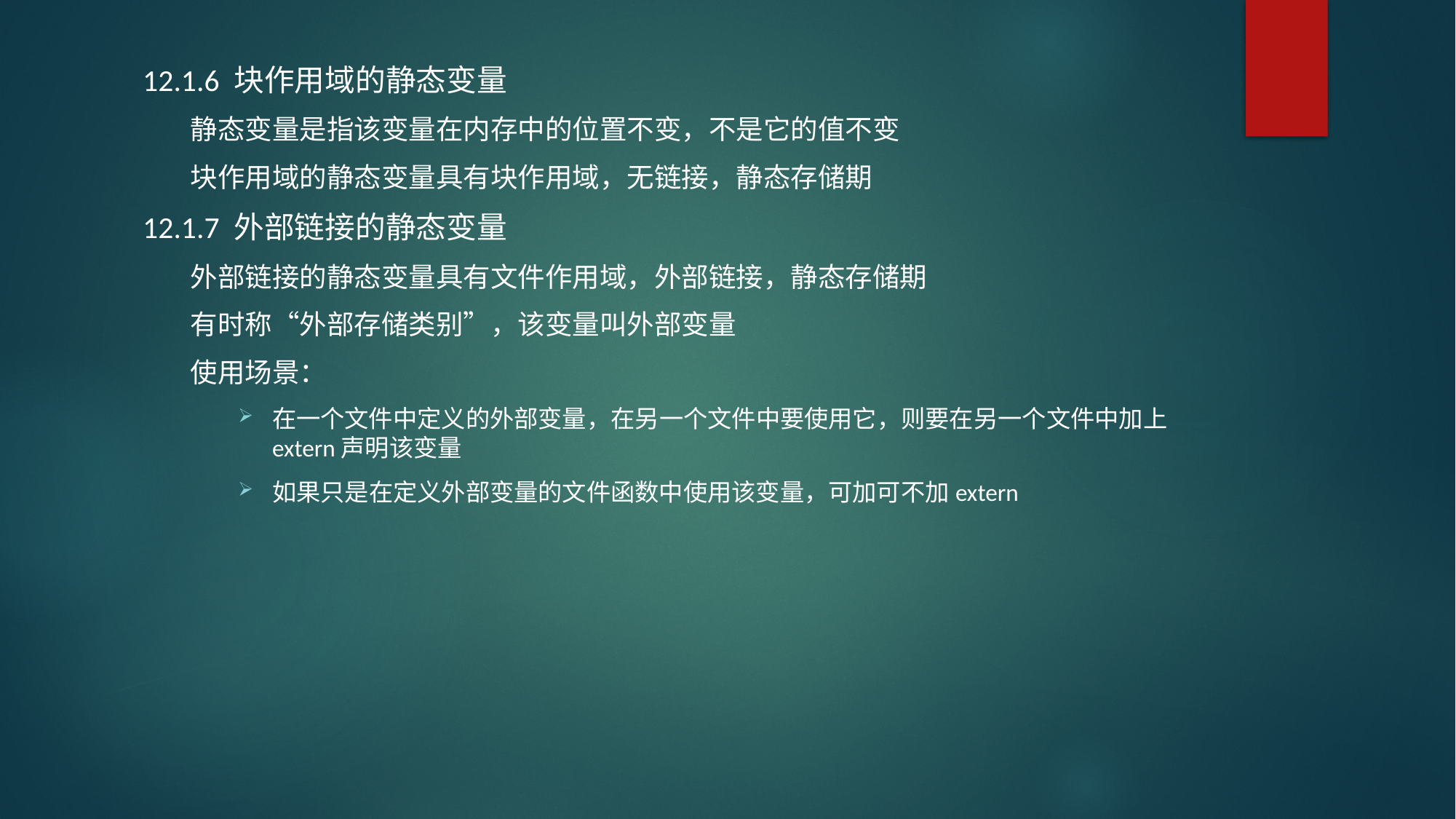

12.1.6 块作用域的静态变量
静态变量是指该变量在内存中的位置不变，不是它的值不变
块作用域的静态变量具有块作用域，无链接，静态存储期
12.1.7 外部链接的静态变量
外部链接的静态变量具有文件作用域，外部链接，静态存储期
有时称“外部存储类别”，该变量叫外部变量
使用场景：
在一个文件中定义的外部变量，在另一个文件中要使用它，则要在另一个文件中加上extern声明该变量
如果只是在定义外部变量的文件函数中使用该变量，可加可不加extern